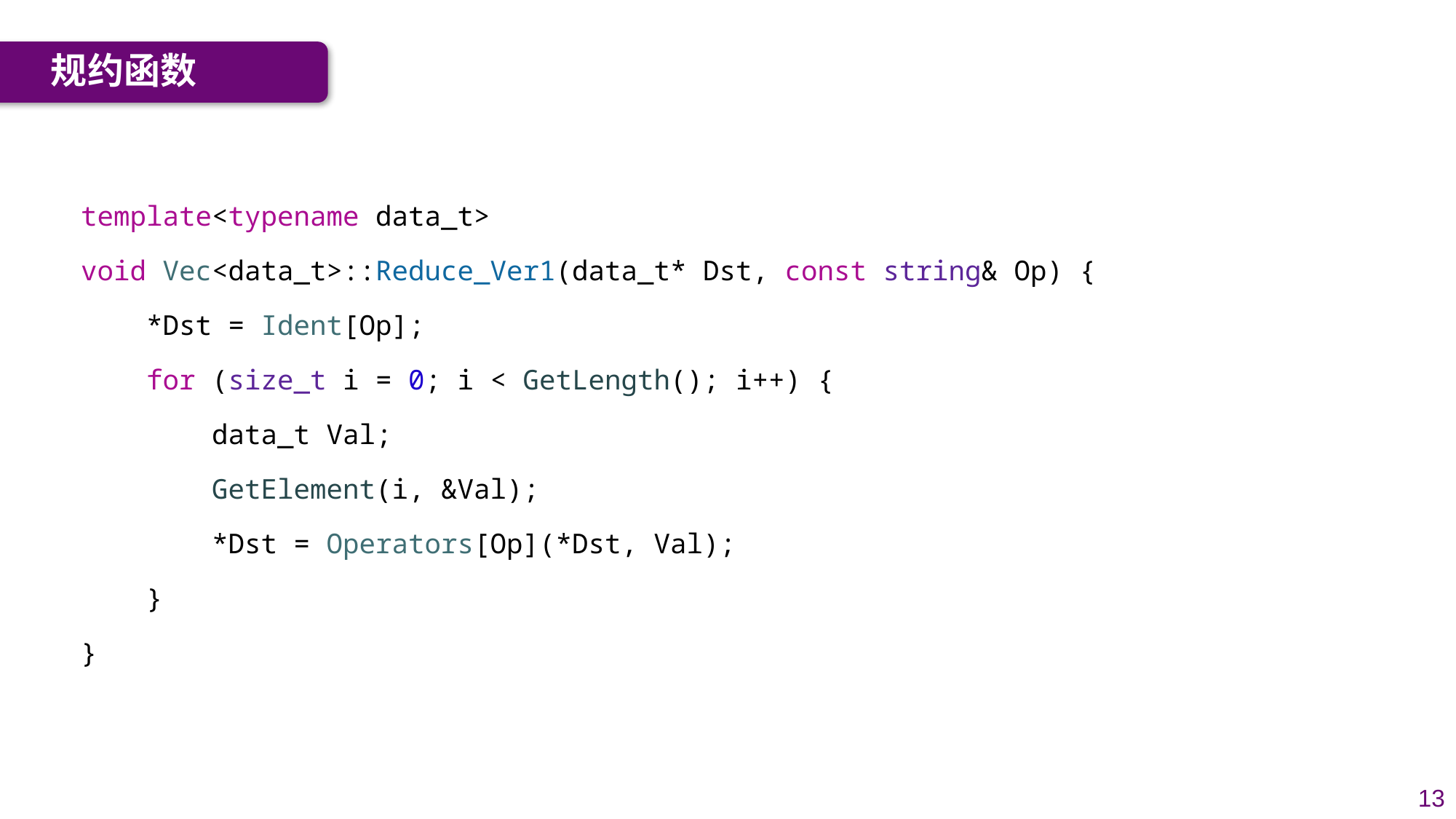

规约函数

template<typename data_t>
void Vec<data_t>::Reduce_Ver1(data_t* Dst, const string& Op) {
    *Dst = Ident[Op];
    for (size_t i = 0; i < GetLength(); i++) {
        data_t Val;
        GetElement(i, &Val);
        *Dst = Operators[Op](*Dst, Val);
    }
}

13